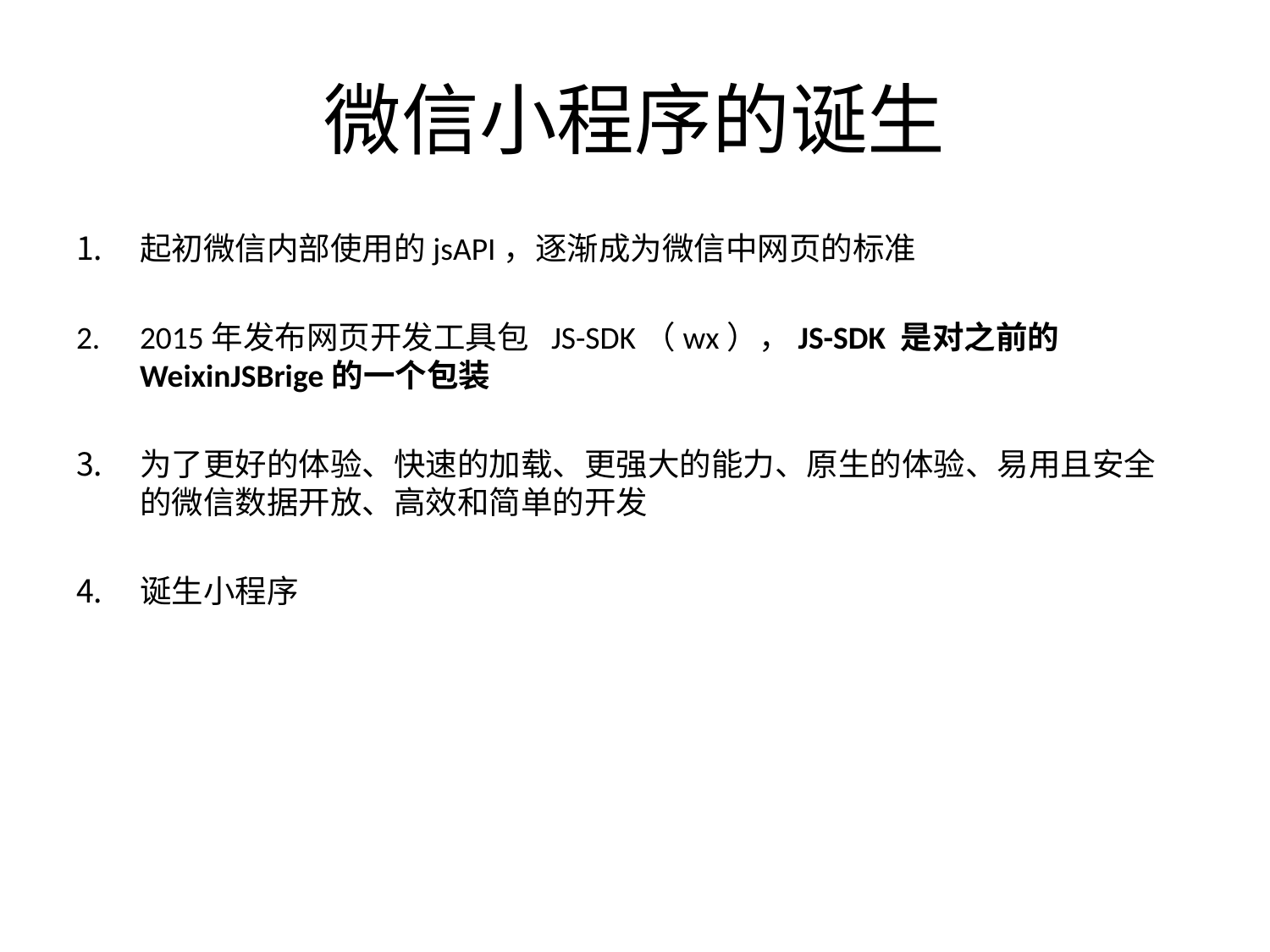

# 微信小程序的诞生
起初微信内部使用的jsAPI，逐渐成为微信中网页的标准

2015年发布网页开发工具包  JS-SDK（wx），JS-SDK 是对之前的WeixinJSBrige的一个包装

为了更好的体验、快速的加载、更强大的能力、原生的体验、易用且安全的微信数据开放、高效和简单的开发

诞生小程序